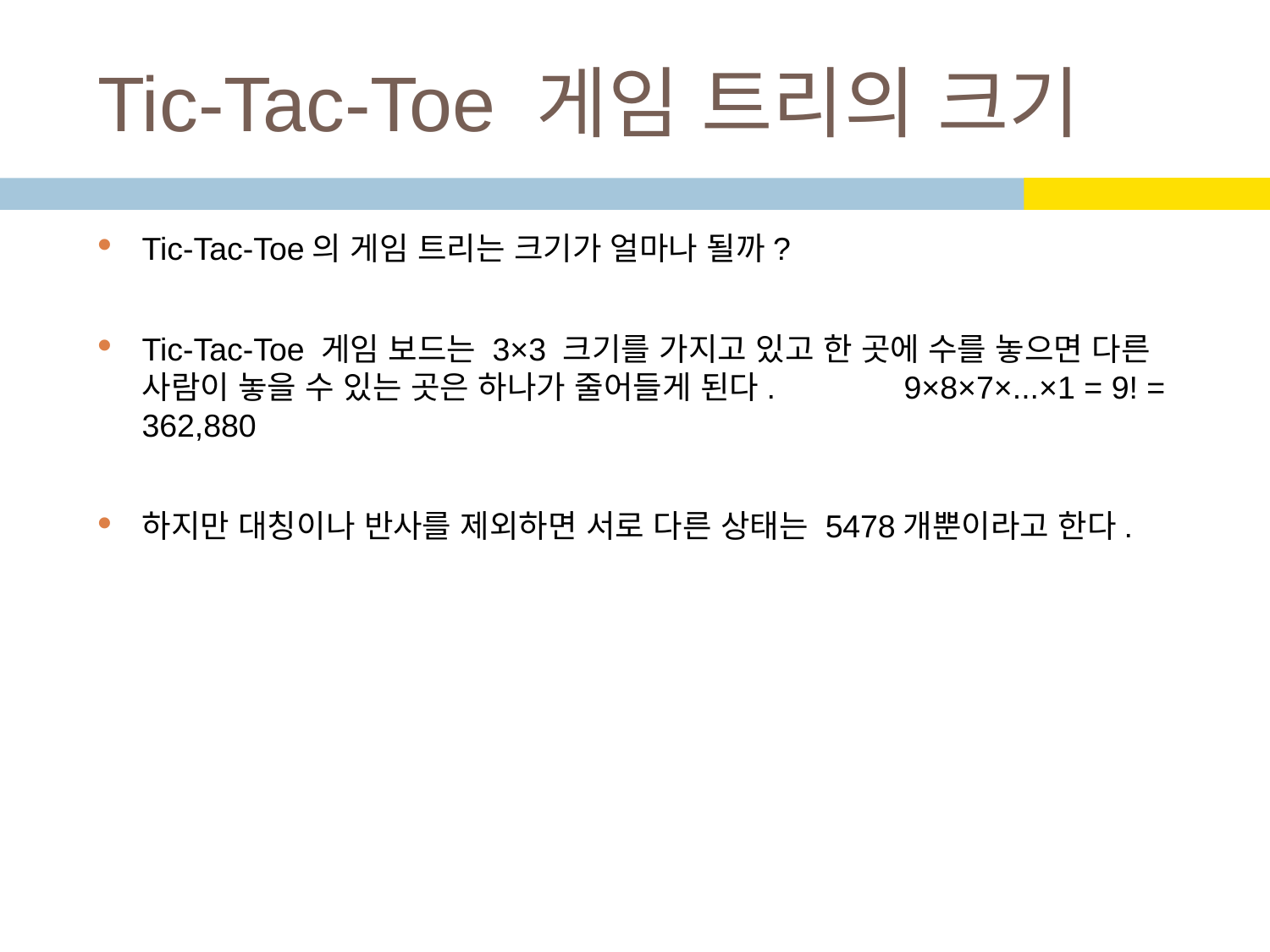

# Tic-Tac-Toe 게임 트리의 크기
Tic-Tac-Toe의 게임 트리는 크기가 얼마나 될까?

Tic-Tac-Toe 게임 보드는 3×3 크기를 가지고 있고 한 곳에 수를 놓으면 다른 사람이 놓을 수 있는 곳은 하나가 줄어들게 된다. 	9×8×7×...×1 = 9! = 362,880

하지만 대칭이나 반사를 제외하면 서로 다른 상태는 5478개뿐이라고 한다.